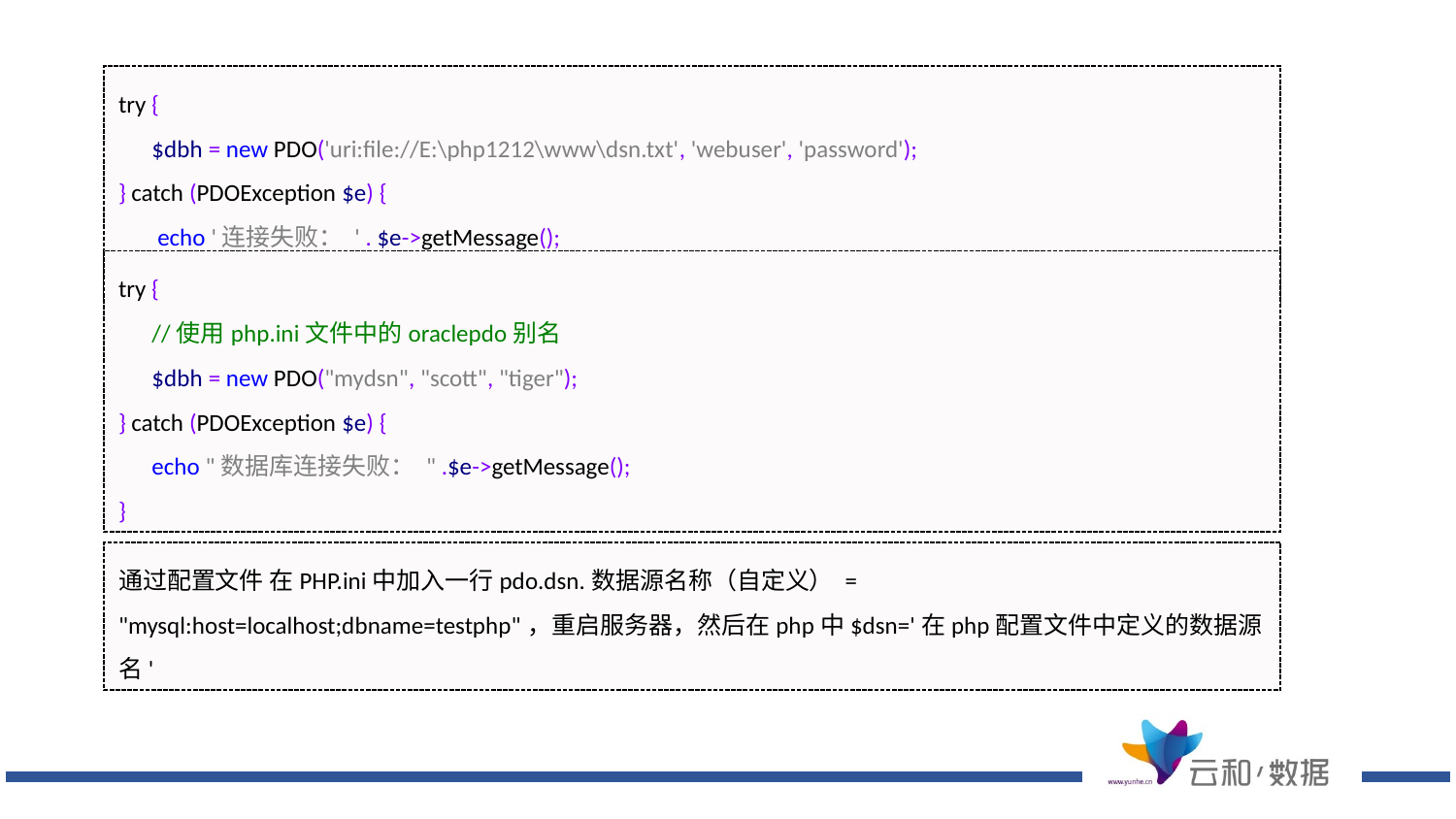

try {
      $dbh = new PDO('uri:file://E:\php1212\www\dsn.txt', 'webuser', 'password');
} catch (PDOException $e) {
       echo '连接失败： ' . $e->getMessage();
}
try {
      //使用php.ini文件中的oraclepdo别名
      $dbh = new PDO("mydsn", "scott", "tiger");
} catch (PDOException $e) {
      echo "数据库连接失败： " .$e->getMessage();
}
通过配置文件 在PHP.ini中加入一行pdo.dsn.数据源名称（自定义） = "mysql:host=localhost;dbname=testphp"，重启服务器，然后在php中$dsn='在php配置文件中定义的数据源名'